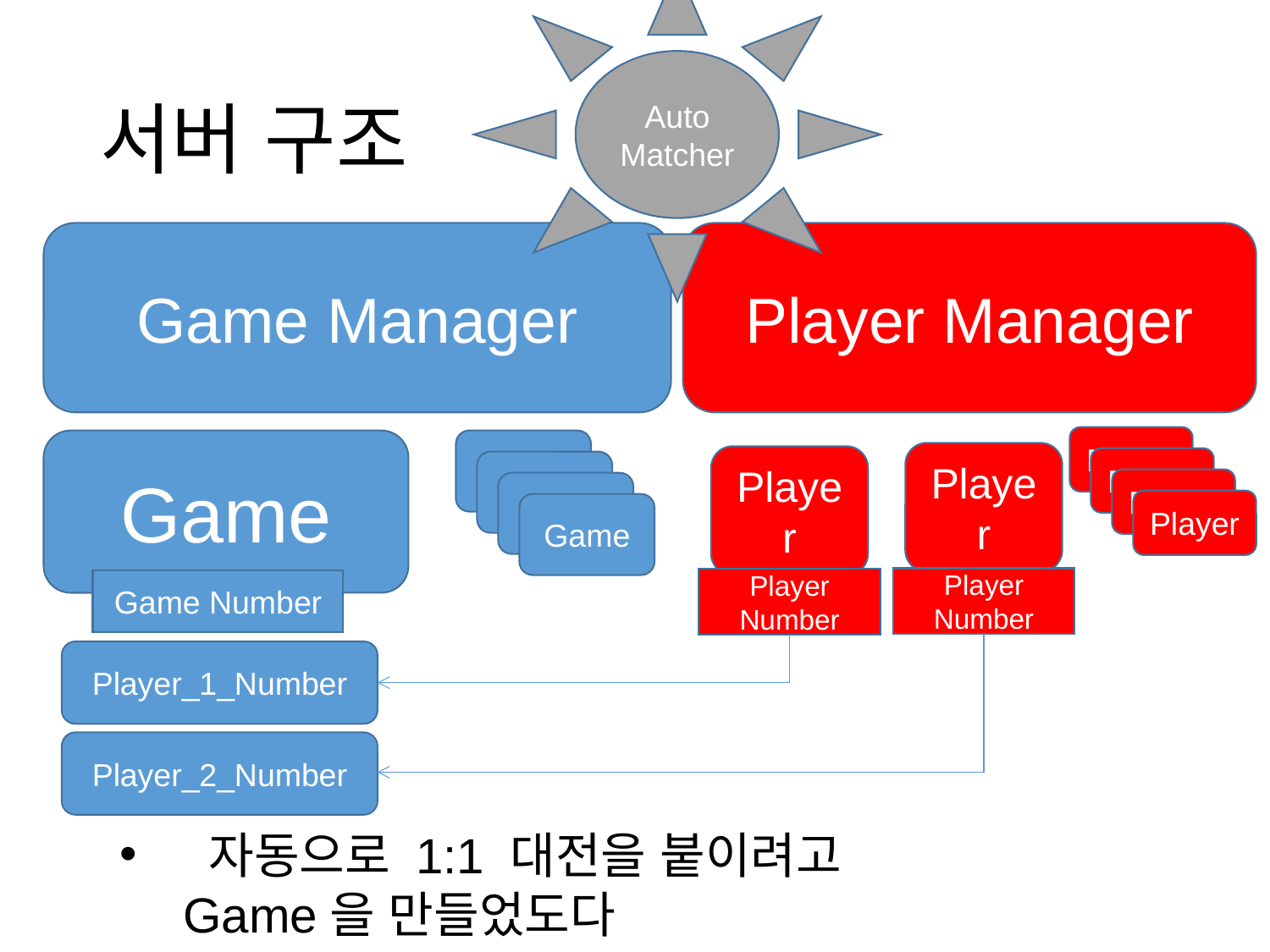

Auto
Matcher
# 서버 구조
Game Manager
Player Manager
Player
Game
Game
Player
Player
Player
Game
Player
Game
Player
Game
Player
Number
Player
Number
Game Number
Player_1_Number
Player_2_Number
 자동으로 1:1 대전을 붙이려고
Game을 만들었도다